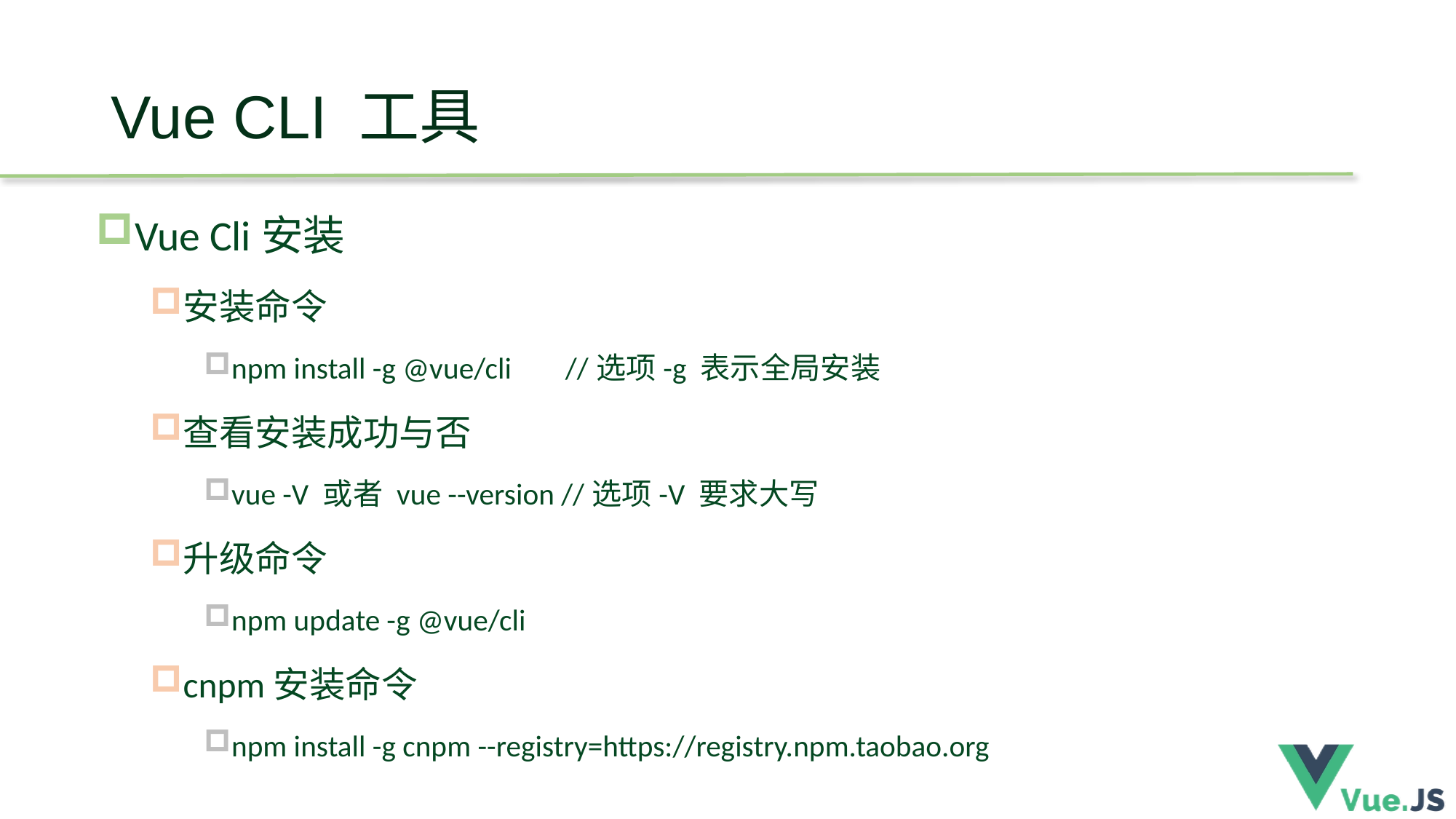

# Vue CLI 工具
Vue Cli安装
安装命令
npm install -g @vue/cli        //选项-g 表示全局安装
查看安装成功与否
vue -V 或者 vue --version //选项-V 要求大写
升级命令
npm update -g @vue/cli
cnpm安装命令
npm install -g cnpm --registry=https://registry.npm.taobao.org